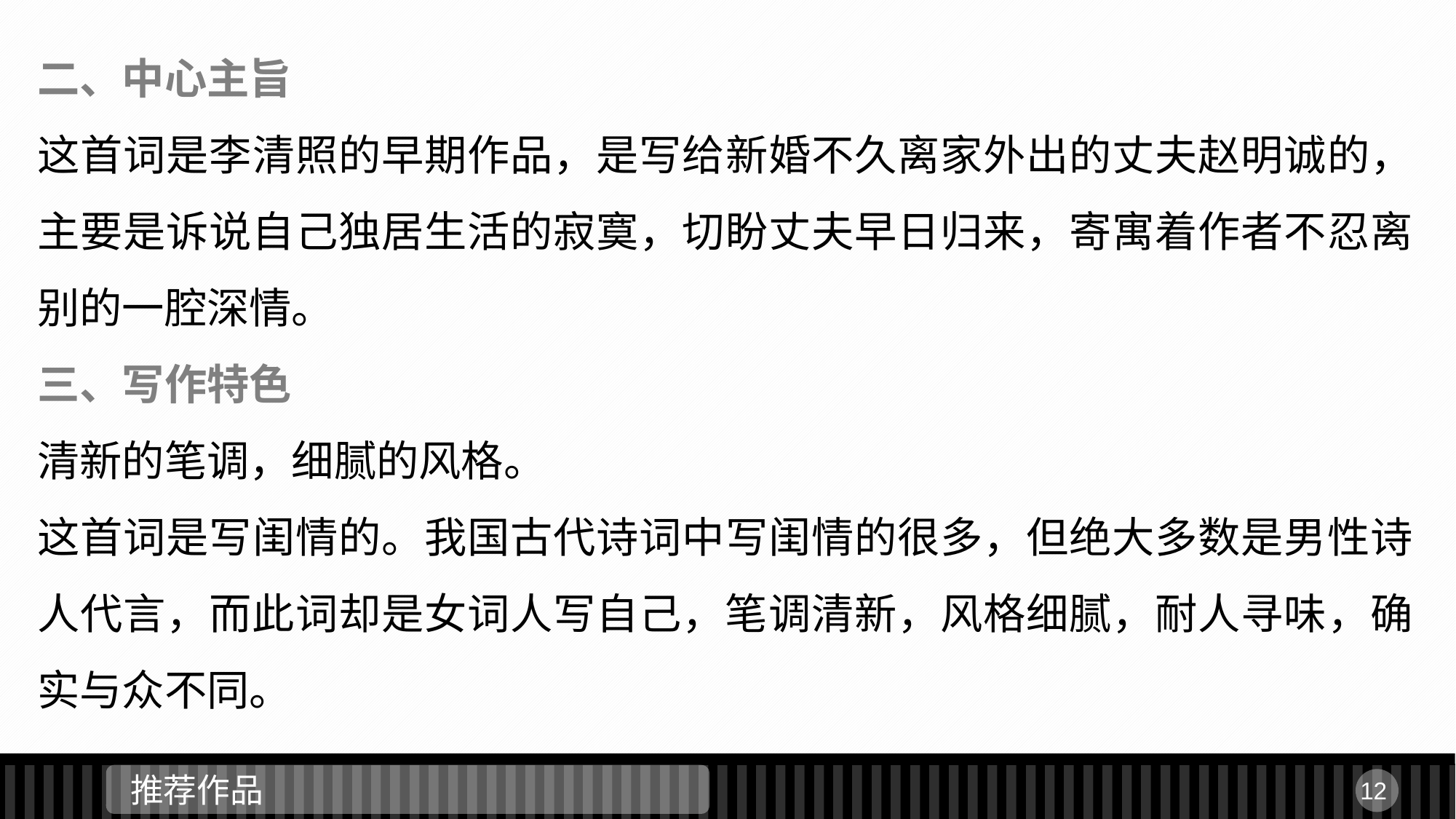

二、中心主旨
这首词是李清照的早期作品，是写给新婚不久离家外出的丈夫赵明诚的，主要是诉说自己独居生活的寂寞，切盼丈夫早日归来，寄寓着作者不忍离别的一腔深情。
三、写作特色
清新的笔调，细腻的风格。
这首词是写闺情的。我国古代诗词中写闺情的很多，但绝大多数是男性诗人代言，而此词却是女词人写自己，笔调清新，风格细腻，耐人寻味，确实与众不同。